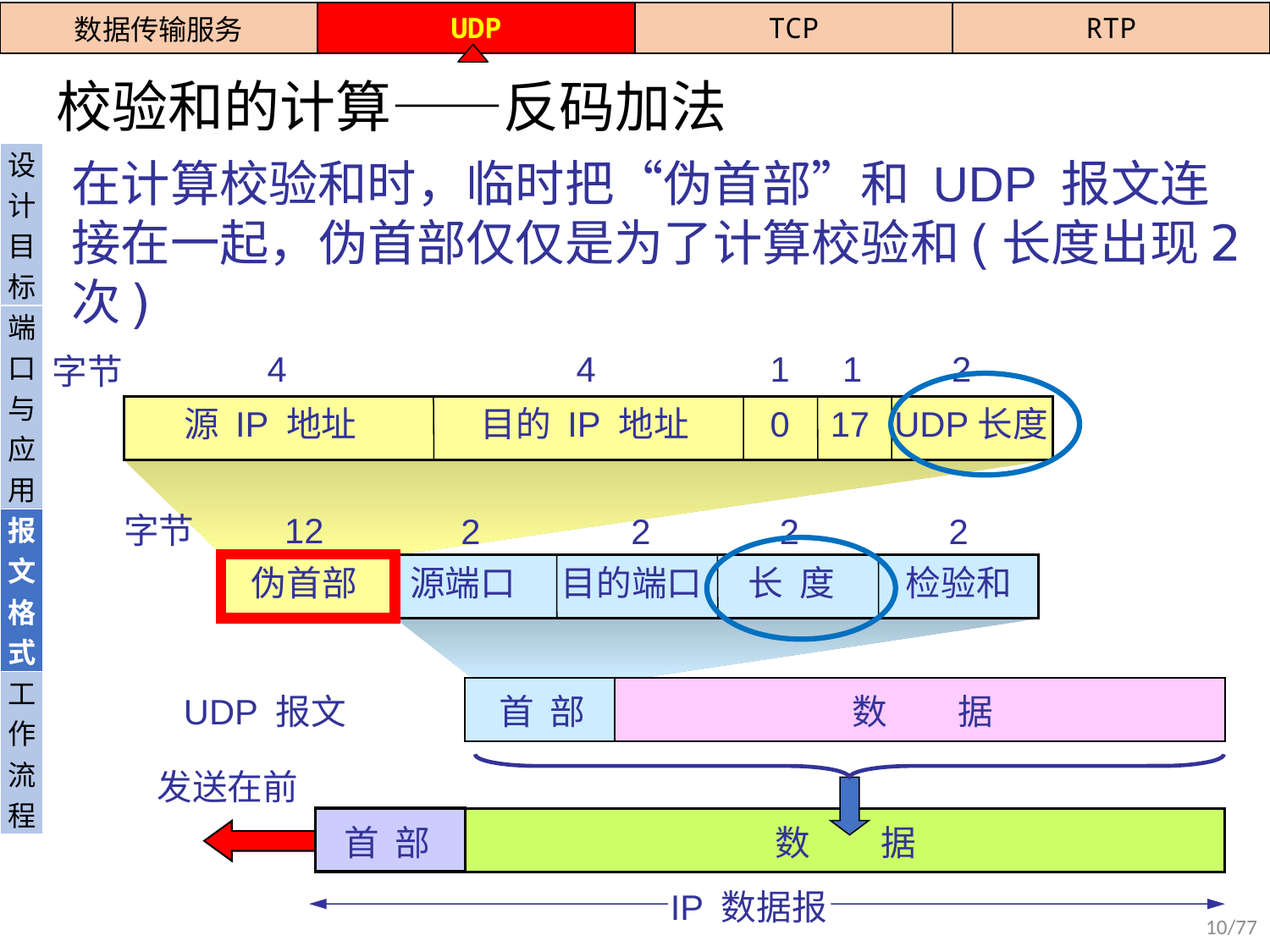

| 数据传输服务 | UDP | TCP | RTP |
| --- | --- | --- | --- |

# 校验和的计算——反码加法
| 设计目标 |
| --- |
| 端口与应用 |
| 报文格式 |
| 工作流程 |
在计算校验和时，临时把“伪首部”和 UDP 报文连接在一起，伪首部仅仅是为了计算校验和(长度出现2次)
4
4
1
1
2
字节

源 IP 地址
目的 IP 地址
0
17
UDP长度

字节
12
2
2
2
2

长  度
伪首部
源端口
目的端口
检验和

UDP 报文
首  部
数         据
发送在前

首  部
数         据

IP 数据报

10/77